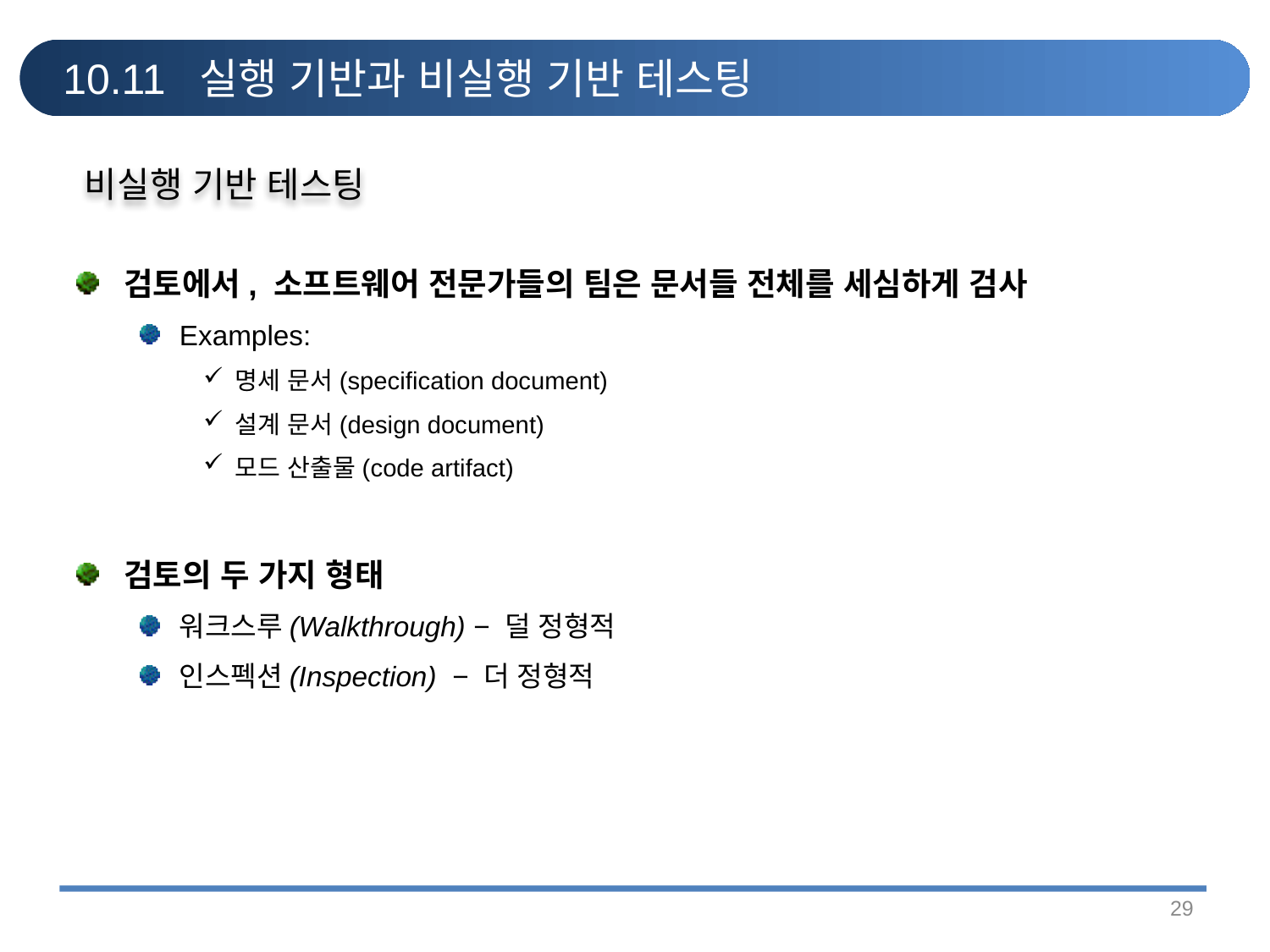

# 10.11  실행 기반과 비실행 기반 테스팅
비실행 기반 테스팅
검토에서, 소프트웨어 전문가들의 팀은 문서들 전체를 세심하게 검사
Examples:
명세 문서(specification document)
설계 문서(design document)
모드 산출물(code artifact)

검토의 두 가지 형태
워크스루(Walkthrough) − 덜 정형적
인스펙션(Inspection)  − 더 정형적
29